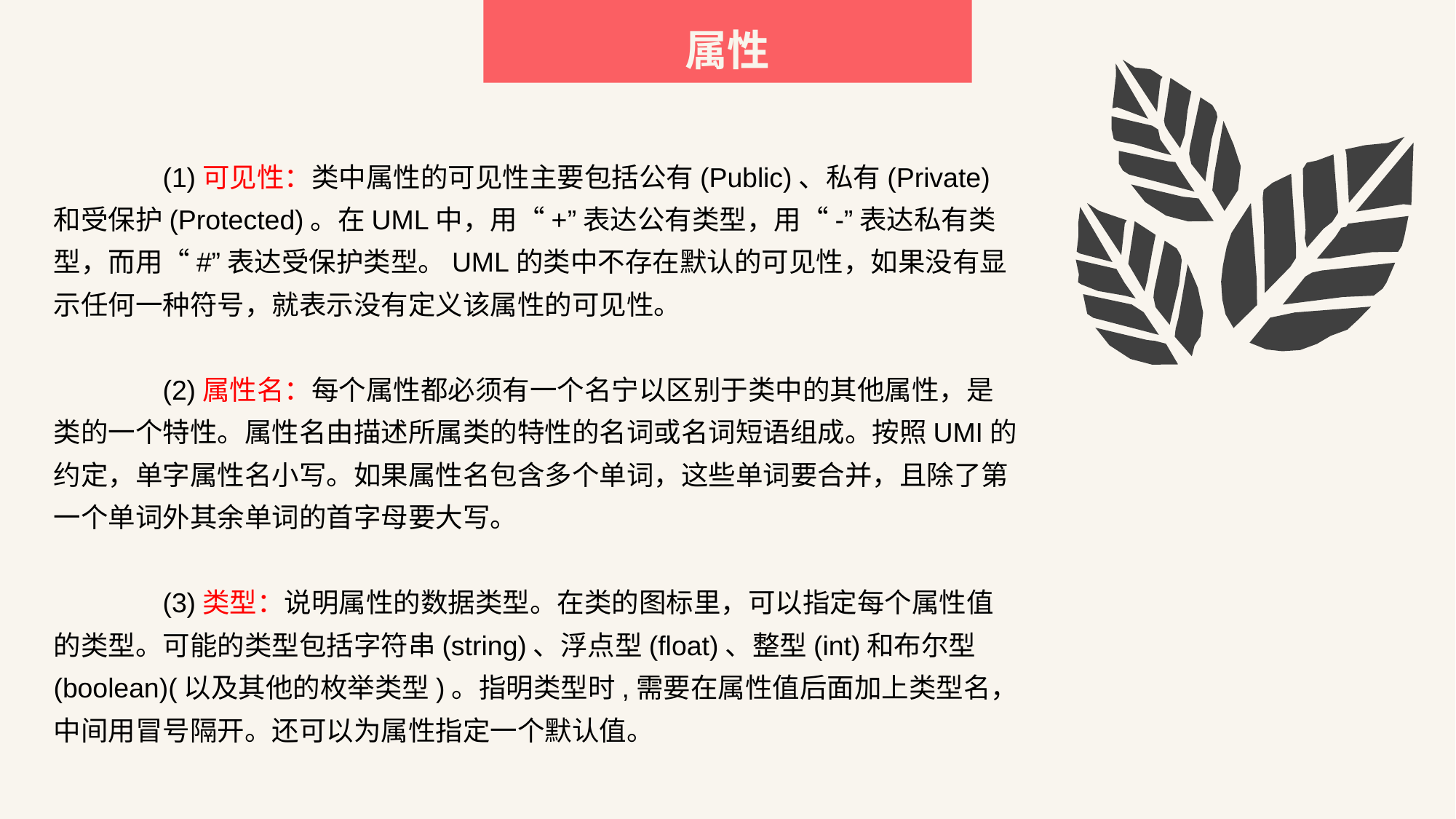

属性

	(1)可见性：类中属性的可见性主要包括公有(Public)、私有(Private)和受保护(Protected)。在UML中，用“+”表达公有类型，用“-”表达私有类型，而用“#”表达受保护类型。UML的类中不存在默认的可见性，如果没有显示任何一种符号，就表示没有定义该属性的可见性。

	(2)属性名：每个属性都必须有一个名宁以区别于类中的其他属性，是类的一个特性。属性名由描述所属类的特性的名词或名词短语组成。按照UMI的约定，单字属性名小写。如果属性名包含多个单词，这些单词要合并，且除了第一个单词外其余单词的首字母要大写。

	(3)类型：说明属性的数据类型。在类的图标里，可以指定每个属性值的类型。可能的类型包括字符串(string)、浮点型(float)、整型(int)和布尔型(boolean)(以及其他的枚举类型)。指明类型时,需要在属性值后面加上类型名，中间用冒号隔开。还可以为属性指定一个默认值。